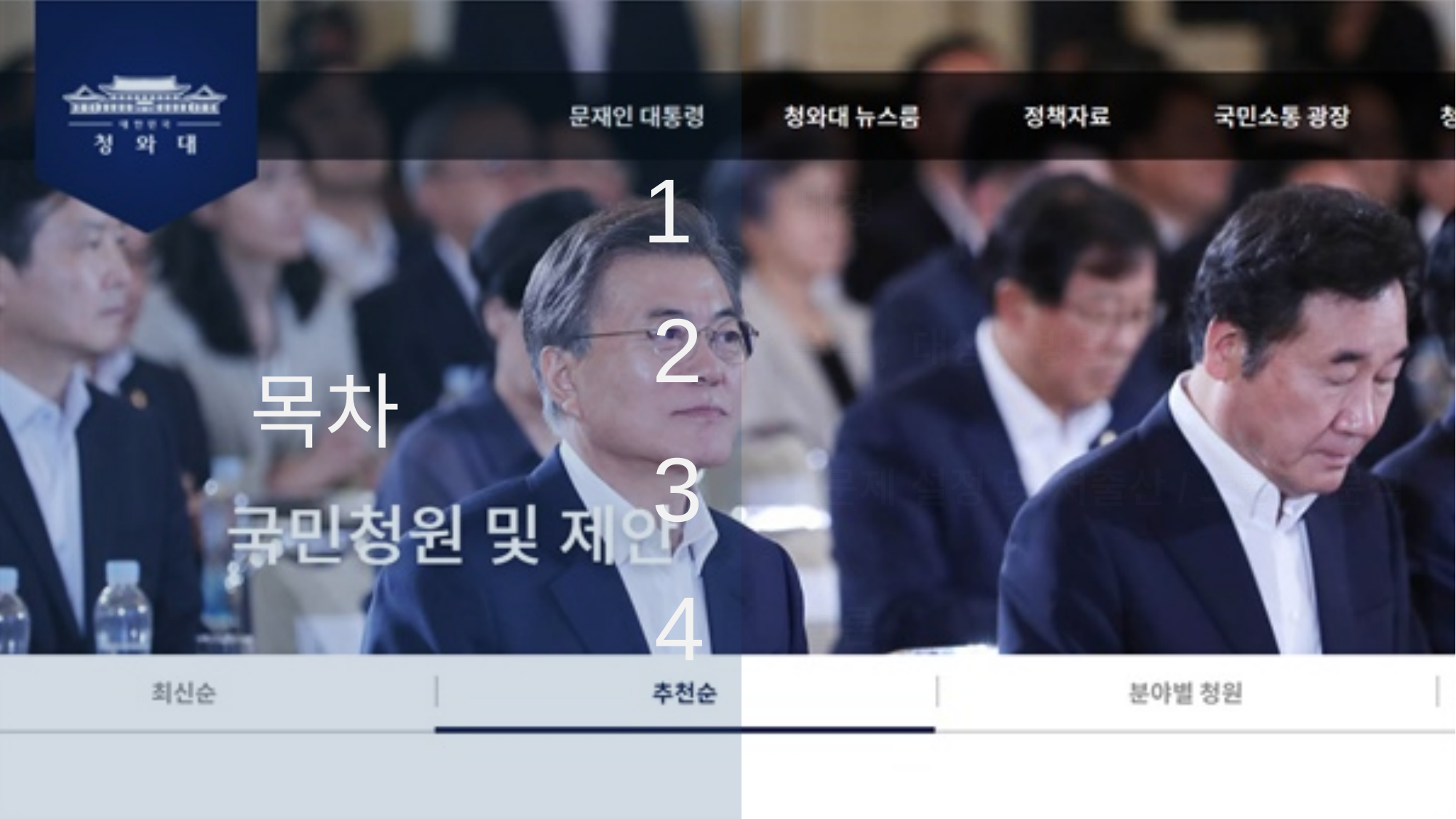

1
배경
2
목적, 대상, 방법, 데이터스키마
목차
3
문제 설정 및 저출산/고령화 분석
4
결론